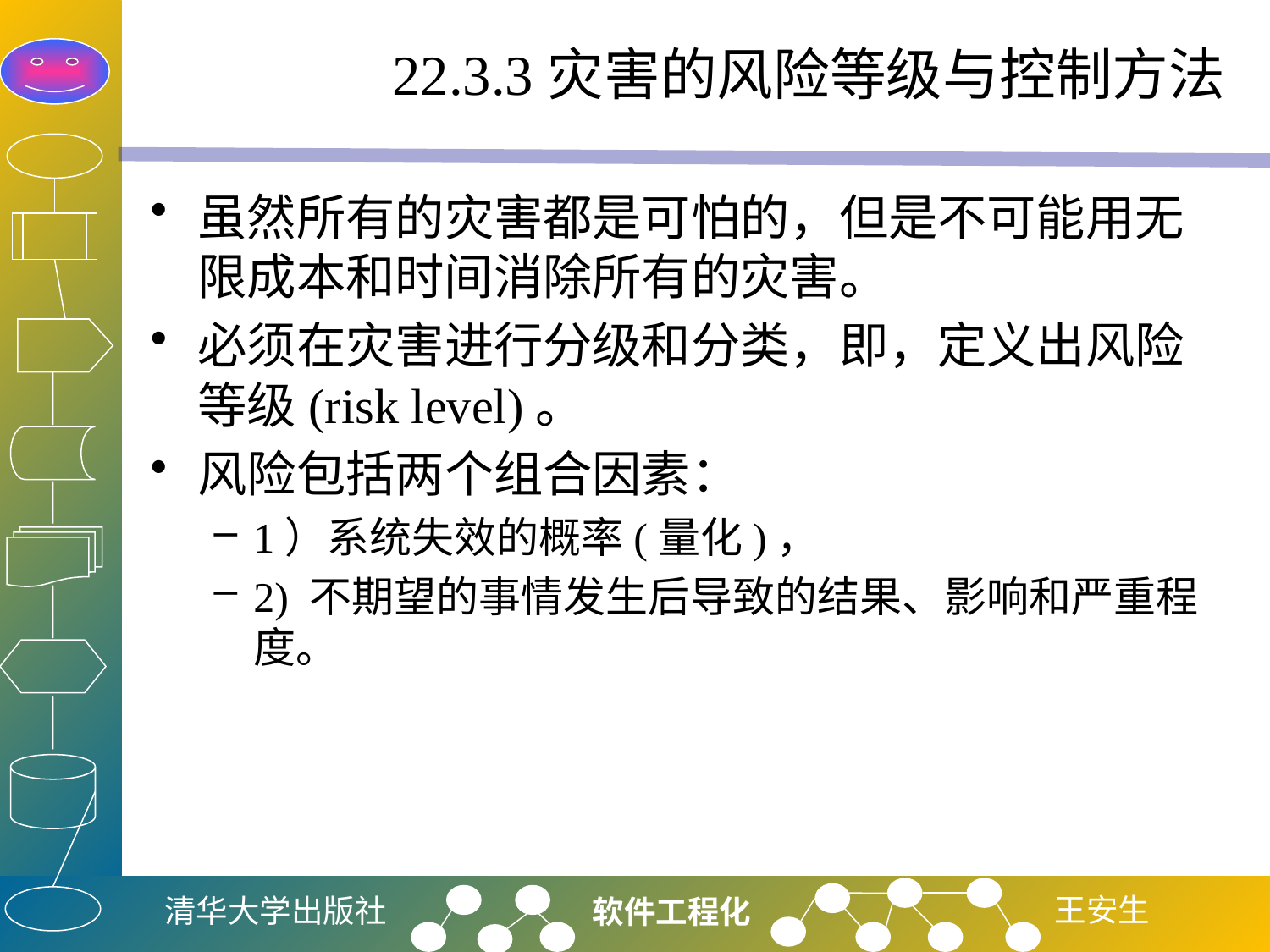

# 22.3.3灾害的风险等级与控制方法
虽然所有的灾害都是可怕的，但是不可能用无限成本和时间消除所有的灾害。
必须在灾害进行分级和分类，即，定义出风险等级(risk level)。
风险包括两个组合因素：
1）系统失效的概率(量化)，
2) 不期望的事情发生后导致的结果、影响和严重程度。